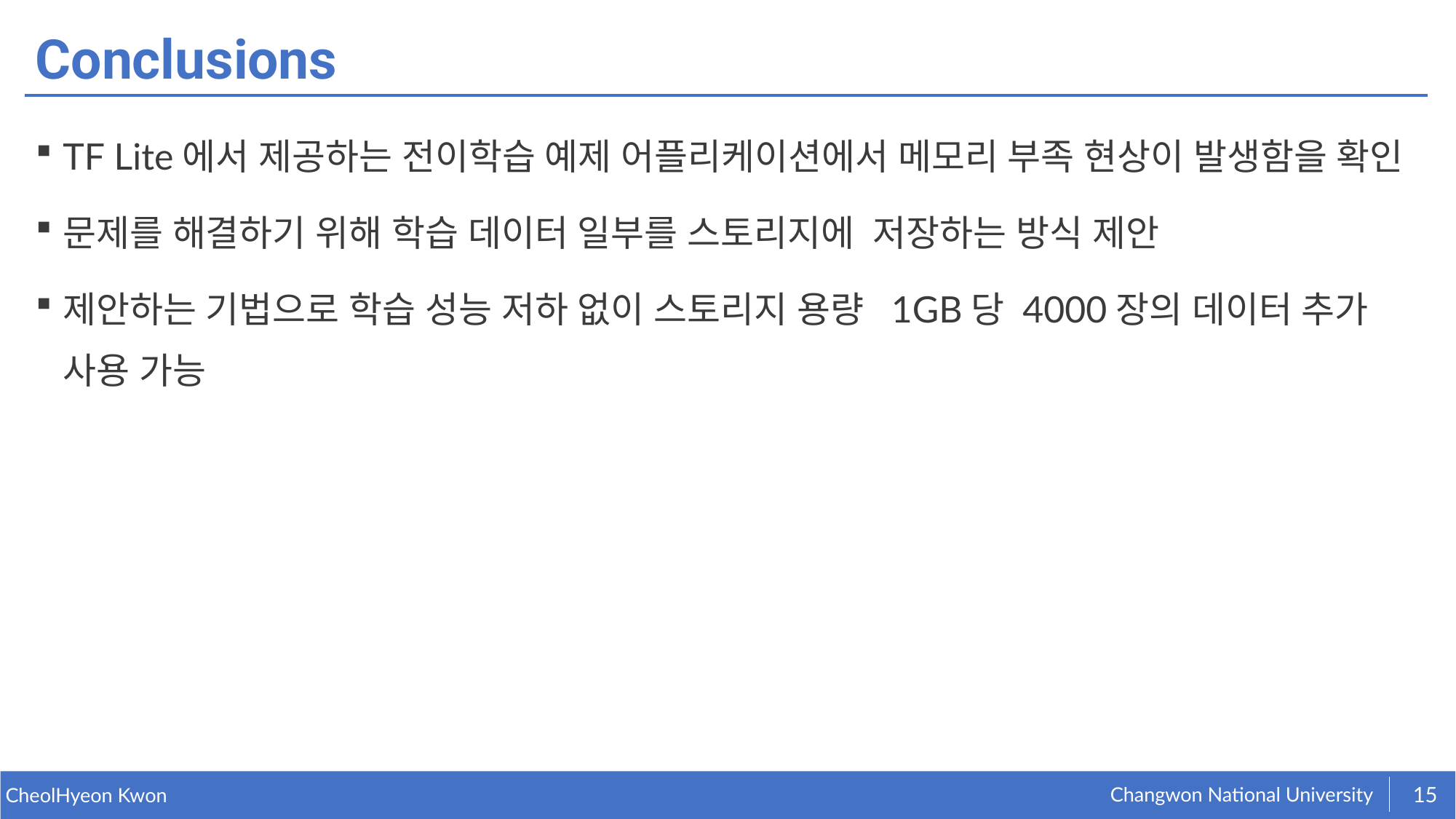

# Conclusions
TF Lite에서 제공하는 전이학습 예제 어플리케이션에서 메모리 부족 현상이 발생함을 확인
문제를 해결하기 위해 학습 데이터 일부를 스토리지에  저장하는 방식 제안
제안하는 기법으로 학습 성능 저하 없이 스토리지 용량  1GB당 4000장의 데이터 추가 사용 가능

15